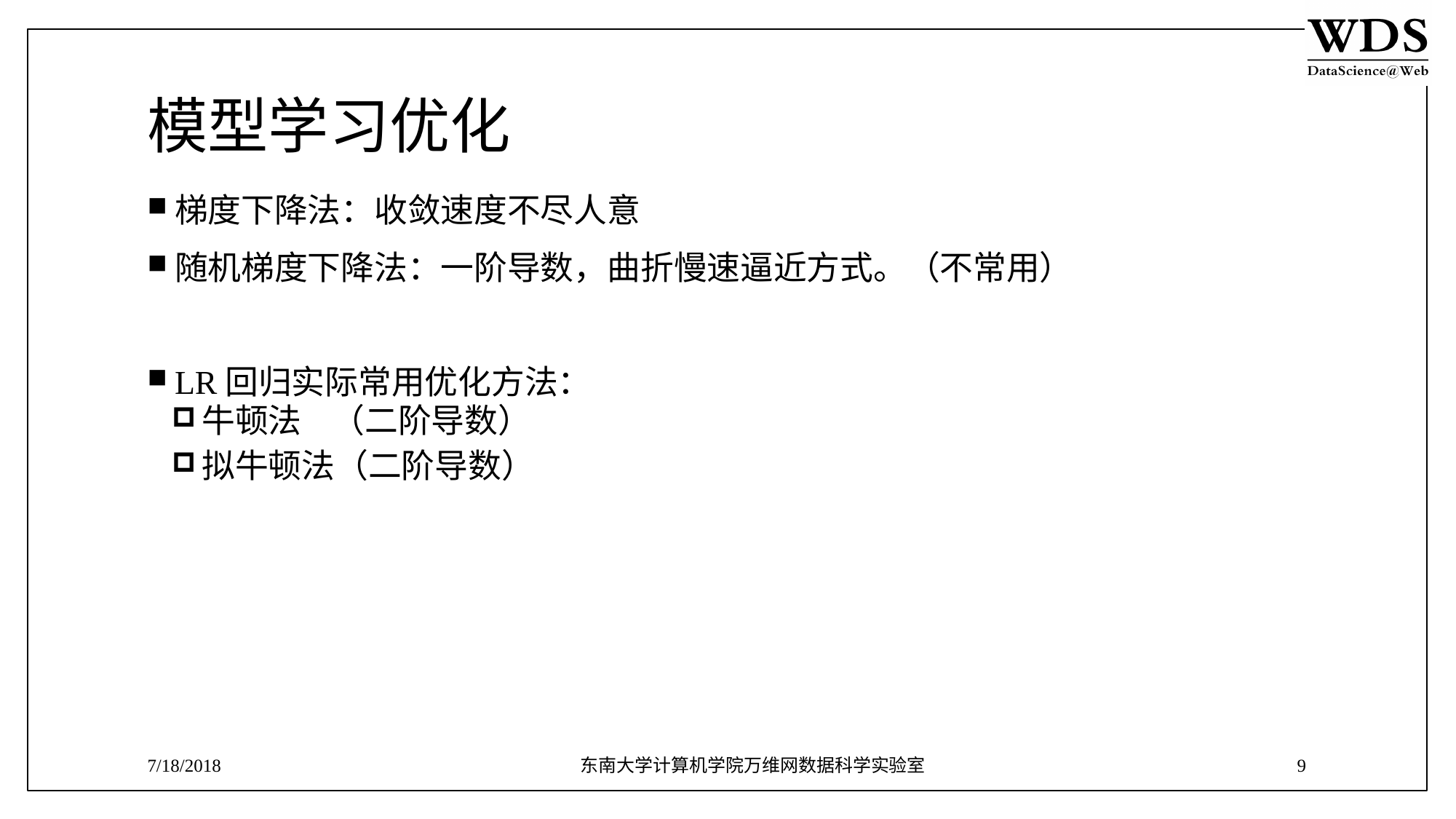

# 模型学习优化
梯度下降法：收敛速度不尽人意
随机梯度下降法：一阶导数，曲折慢速逼近方式。（不常用）

LR回归实际常用优化方法：
牛顿法    （二阶导数）
拟牛顿法（二阶导数）
7/18/2018
东南大学计算机学院万维网数据科学实验室
9